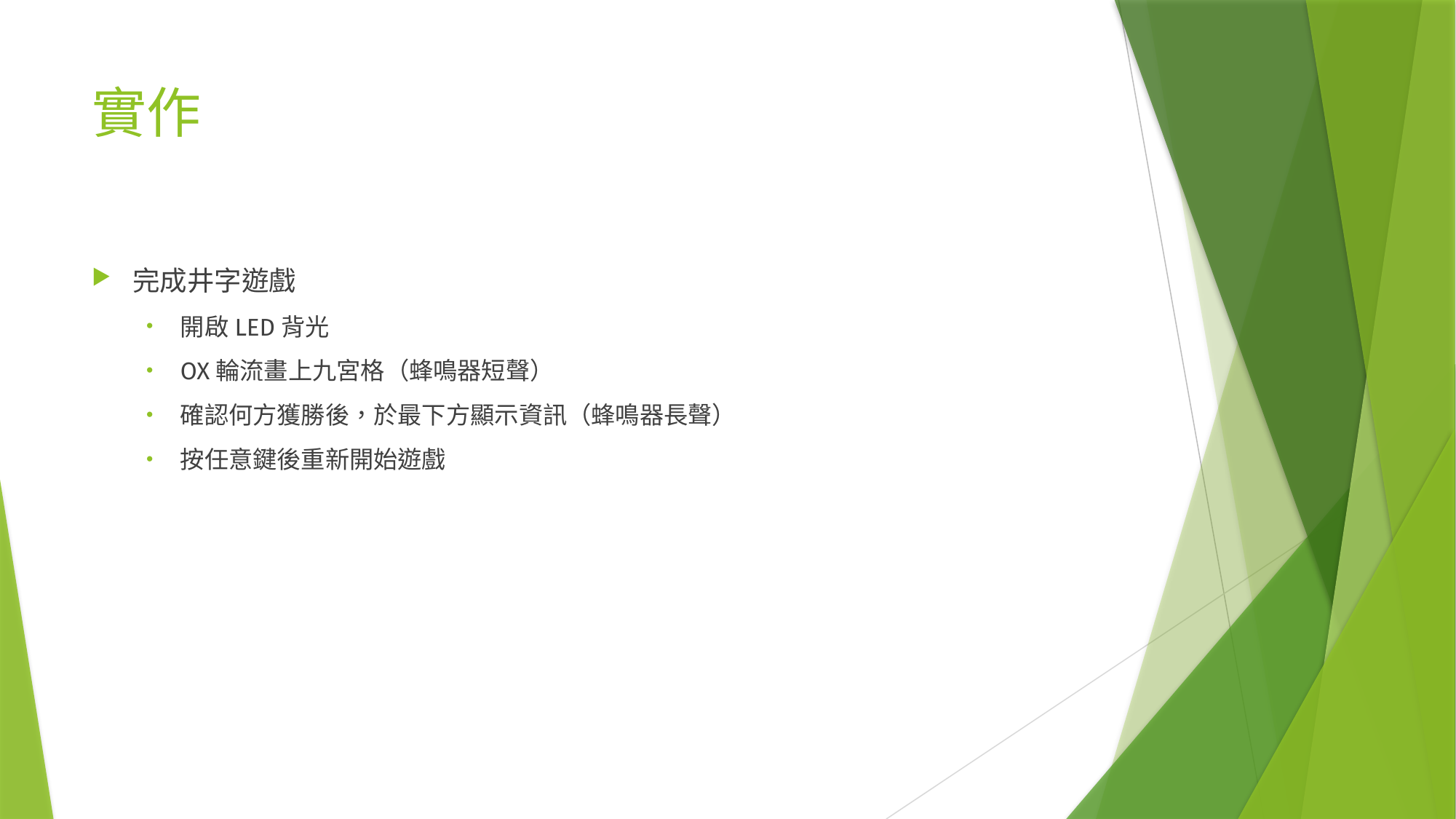

# 實作
完成井字遊戲
開啟LED背光
OX輪流畫上九宮格（蜂鳴器短聲）
確認何方獲勝後，於最下方顯示資訊（蜂鳴器長聲）
按任意鍵後重新開始遊戲